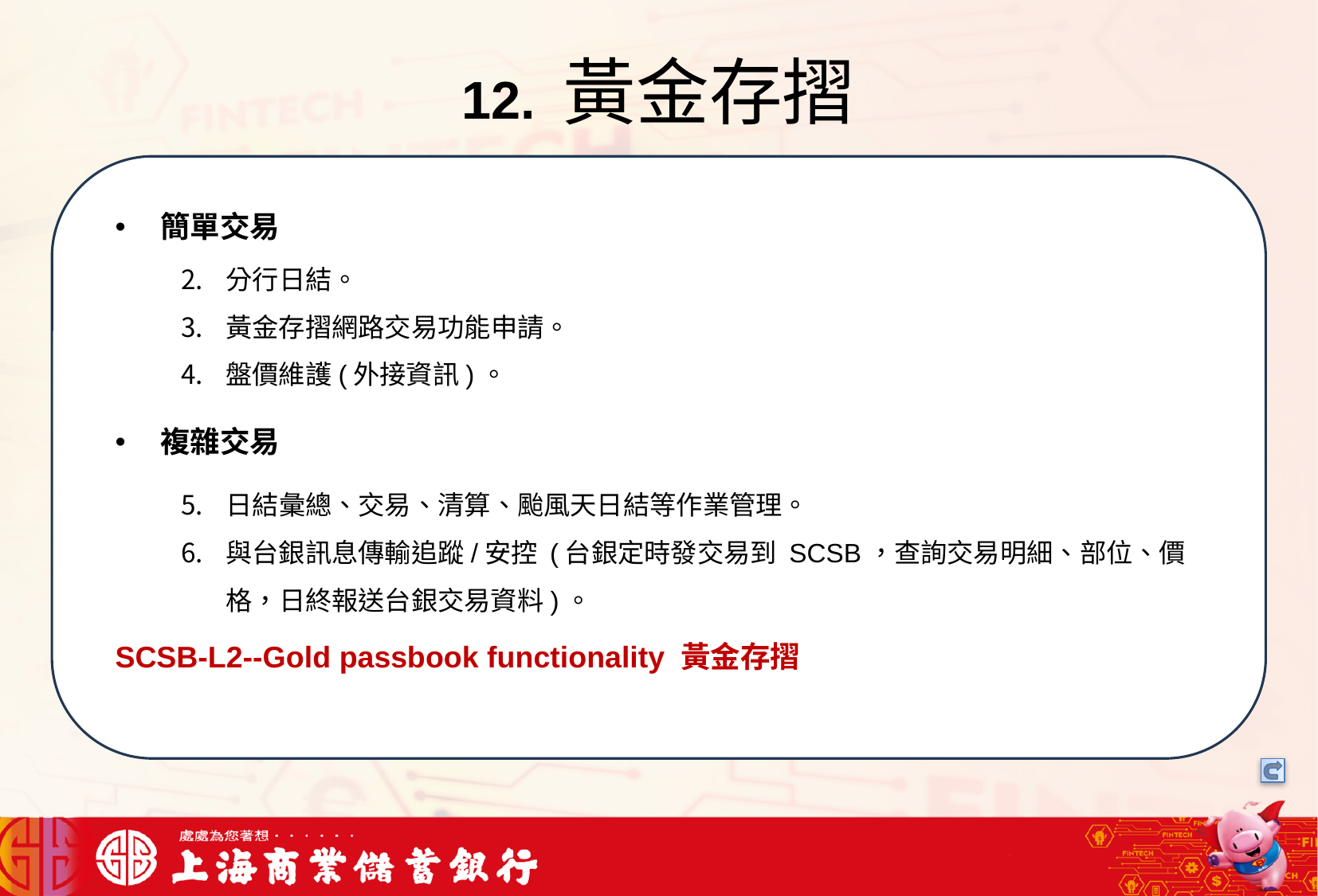

# 12. 黃金存摺
的答案回覆用戶
簡單交易

複雜交易

SCSB-L2--Gold passbook functionality 黃金存摺

分行日結。
黃金存摺網路交易功能申請。
盤價維護(外接資訊)。

日結彙總、交易、清算、颱風天日結等作業管理。
與台銀訊息傳輸追蹤/安控 (台銀定時發交易到 SCSB，查詢交易明細、部位、價格，日終報送台銀交易資料)。